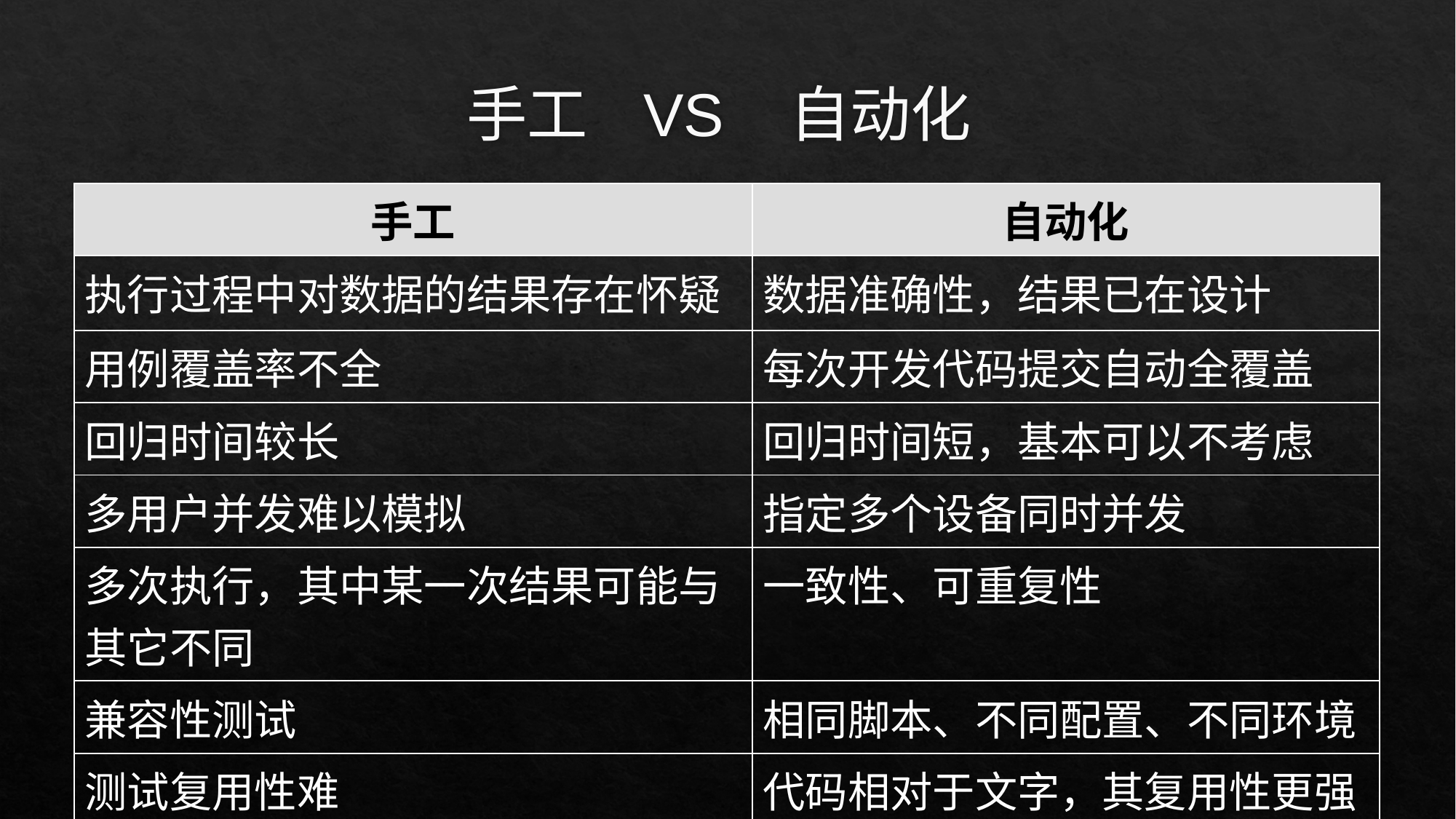

# 手工   VS   自动化
| 手工 | 自动化 |
| --- | --- |
| 执行过程中对数据的结果存在怀疑 | 数据准确性，结果已在设计 |
| 用例覆盖率不全 | 每次开发代码提交自动全覆盖 |
| 回归时间较长 | 回归时间短，基本可以不考虑 |
| 多用户并发难以模拟 | 指定多个设备同时并发 |
| 多次执行，其中某一次结果可能与其它不同 | 一致性、可重复性 |
| 兼容性测试 | 相同脚本、不同配置、不同环境 |
| 测试复用性难 | 代码相对于文字，其复用性更强 |